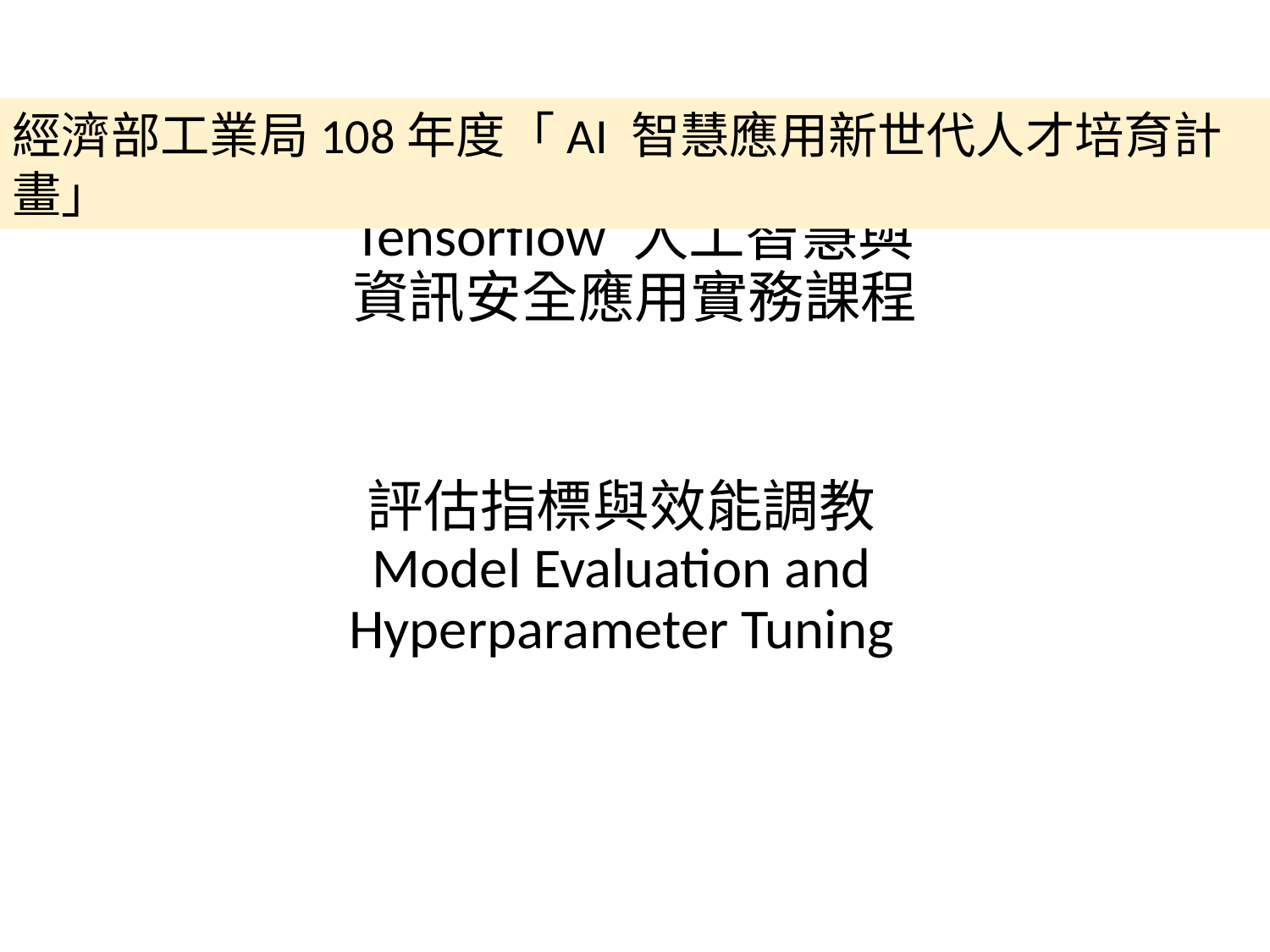

經濟部工業局108年度「AI 智慧應用新世代人才培育計畫」
Tensorflow 人工智慧與
資訊安全應用實務課程
# 評估指標與效能調教 Model Evaluation and Hyperparameter Tuning